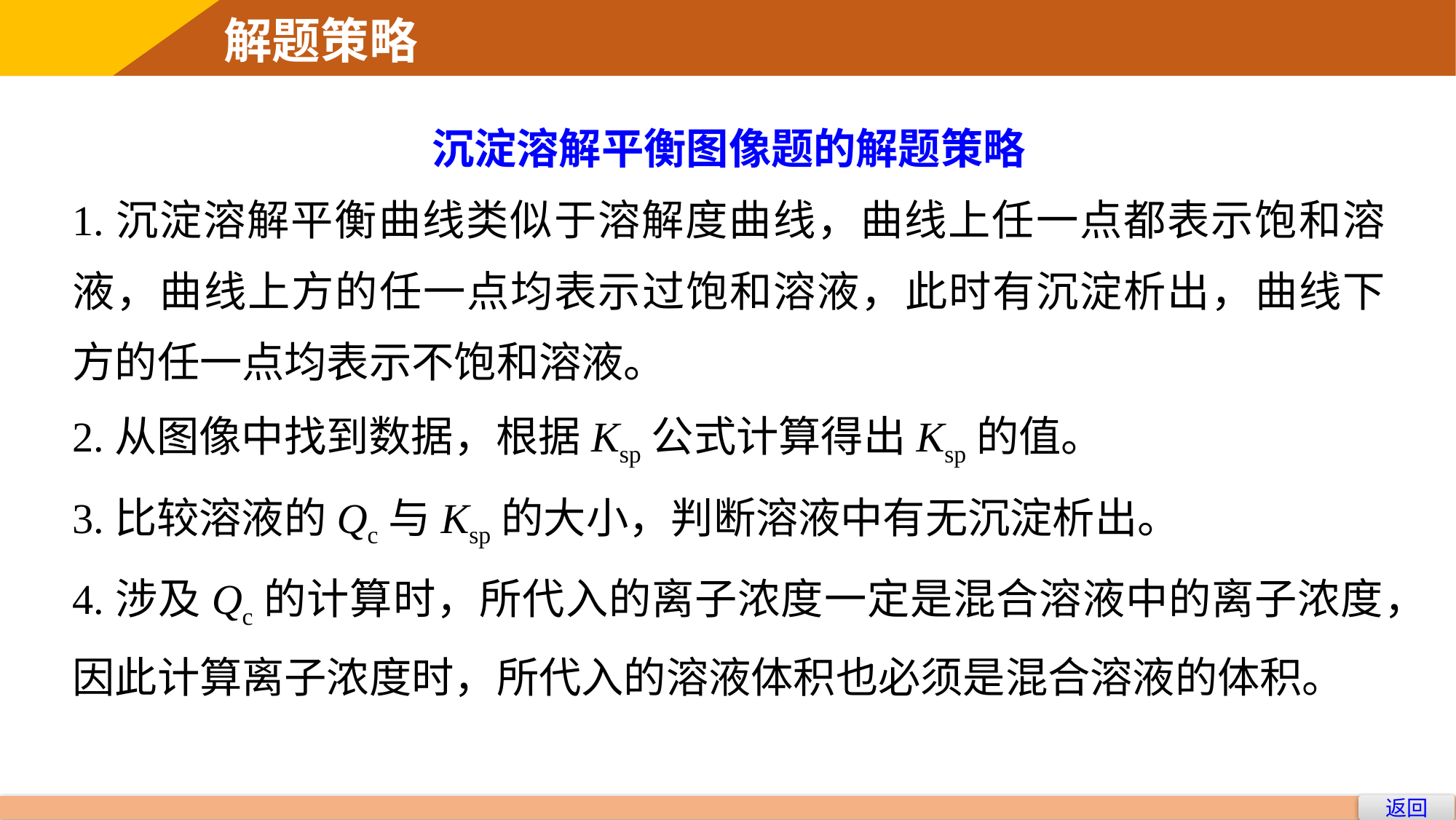

解题策略
沉淀溶解平衡图像题的解题策略
1.沉淀溶解平衡曲线类似于溶解度曲线，曲线上任一点都表示饱和溶液，曲线上方的任一点均表示过饱和溶液，此时有沉淀析出，曲线下方的任一点均表示不饱和溶液。
2.从图像中找到数据，根据Ksp公式计算得出Ksp的值。
3.比较溶液的Qc与Ksp的大小，判断溶液中有无沉淀析出。
4.涉及Qc的计算时，所代入的离子浓度一定是混合溶液中的离子浓度，因此计算离子浓度时，所代入的溶液体积也必须是混合溶液的体积。
返回